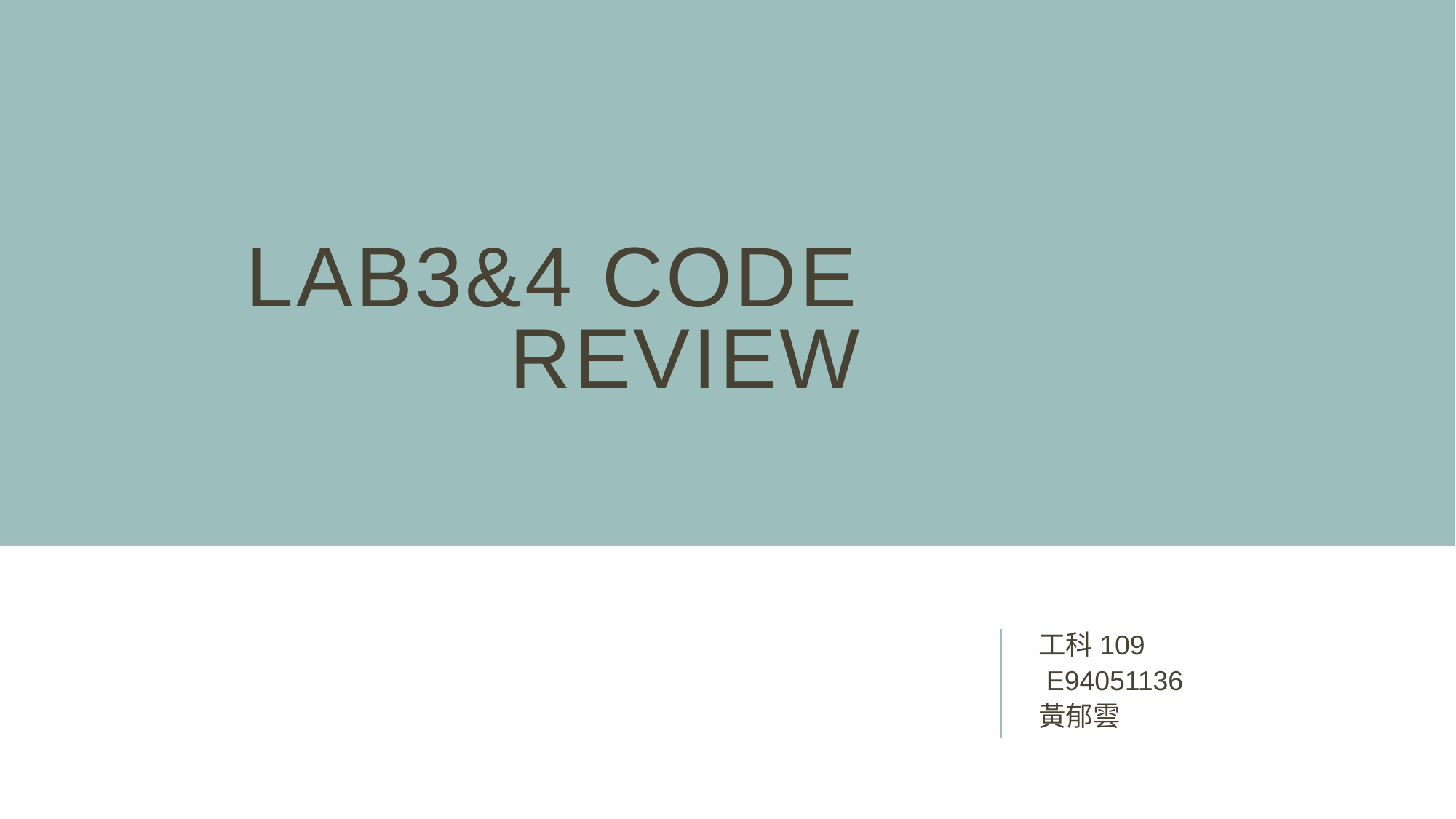

# Lab3&4 code review
工科109
 E94051136
黃郁雲